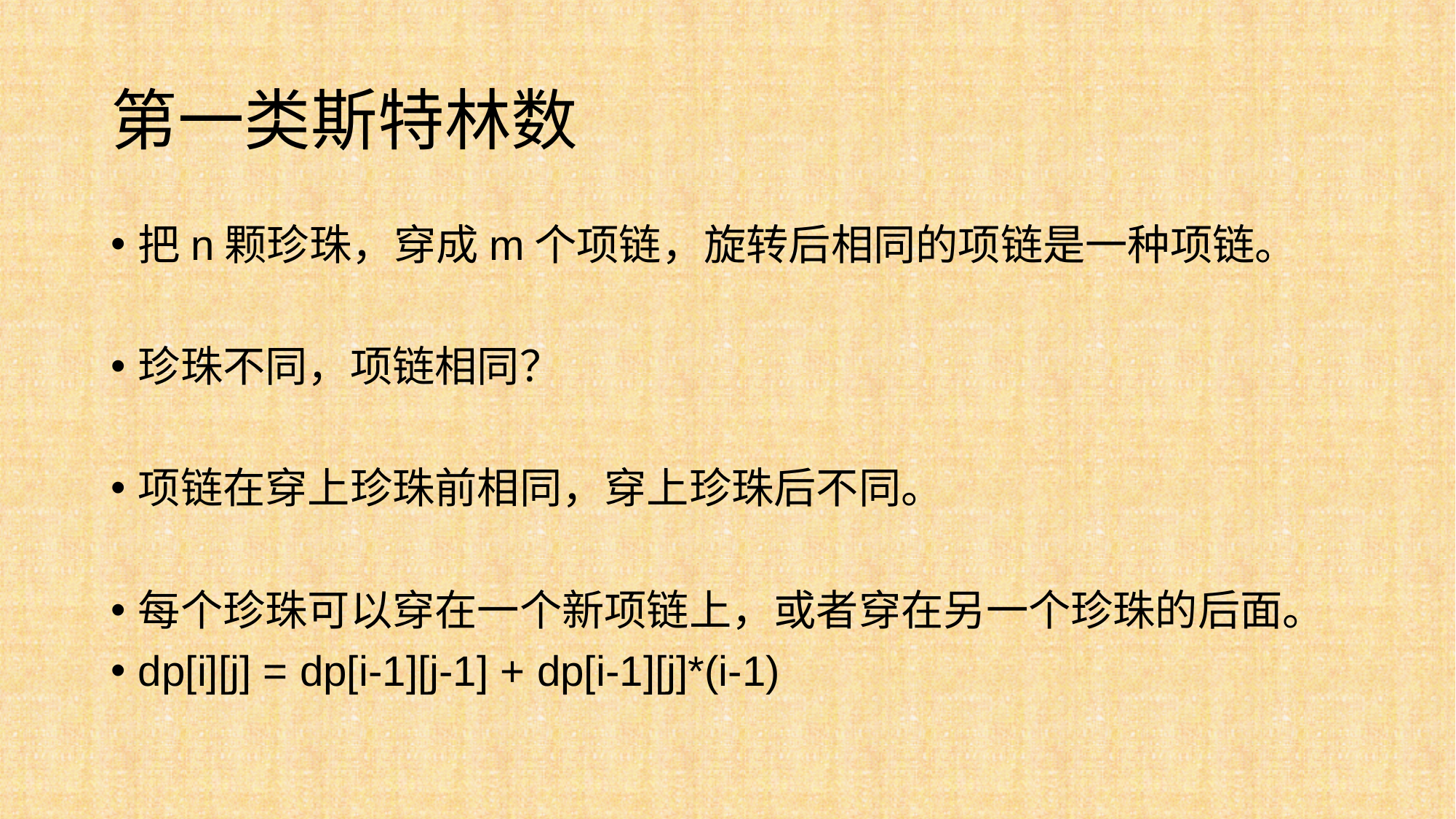

# 第一类斯特林数
把n颗珍珠，穿成m个项链，旋转后相同的项链是一种项链。

珍珠不同，项链相同？

项链在穿上珍珠前相同，穿上珍珠后不同。

每个珍珠可以穿在一个新项链上，或者穿在另一个珍珠的后面。
dp[i][j] = dp[i-1][j-1] + dp[i-1][j]*(i-1)